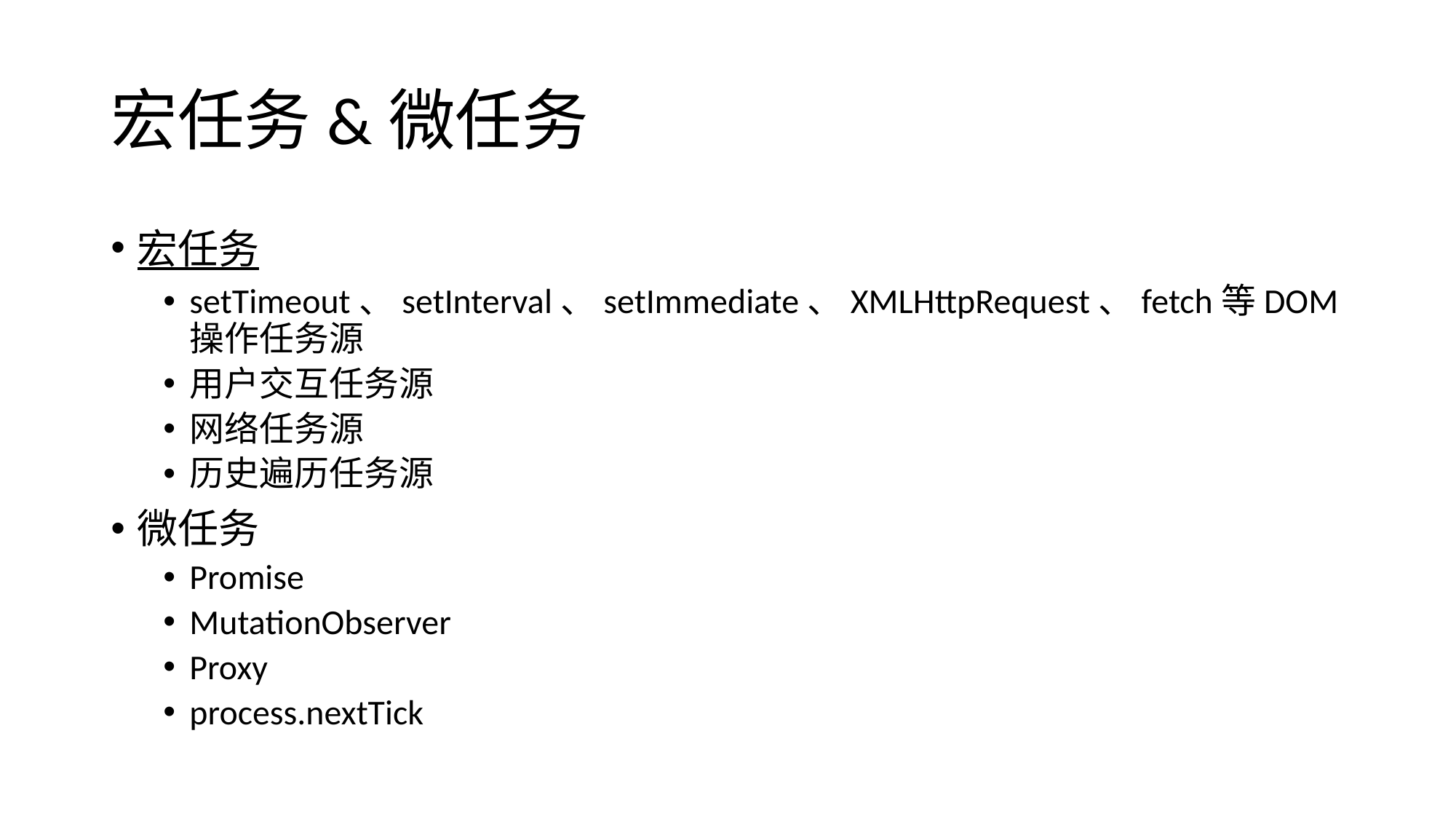

# 宏任务&微任务
宏任务
setTimeout、setInterval、setImmediate、XMLHttpRequest、fetch等DOM 操作任务源
用户交互任务源
网络任务源
历史遍历任务源
微任务
Promise
MutationObserver
Proxy
process.nextTick